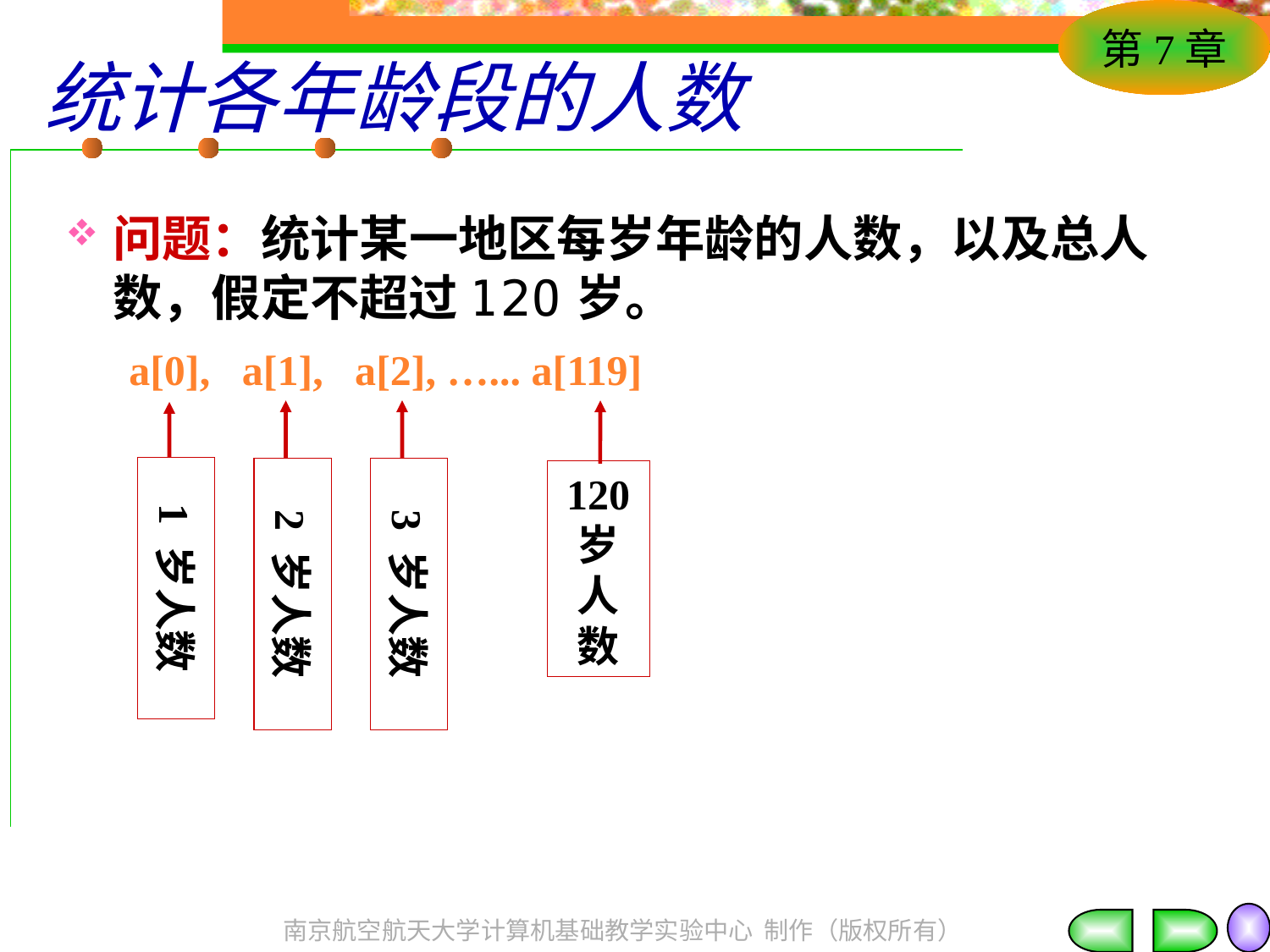

# 统计各年龄段的人数
问题：统计某一地区每岁年龄的人数，以及总人数，假定不超过120岁。

 a[0],   a[1],   a[2], …... a[119]

2 岁人数

3 岁人数

120 岁人数

1 岁人数